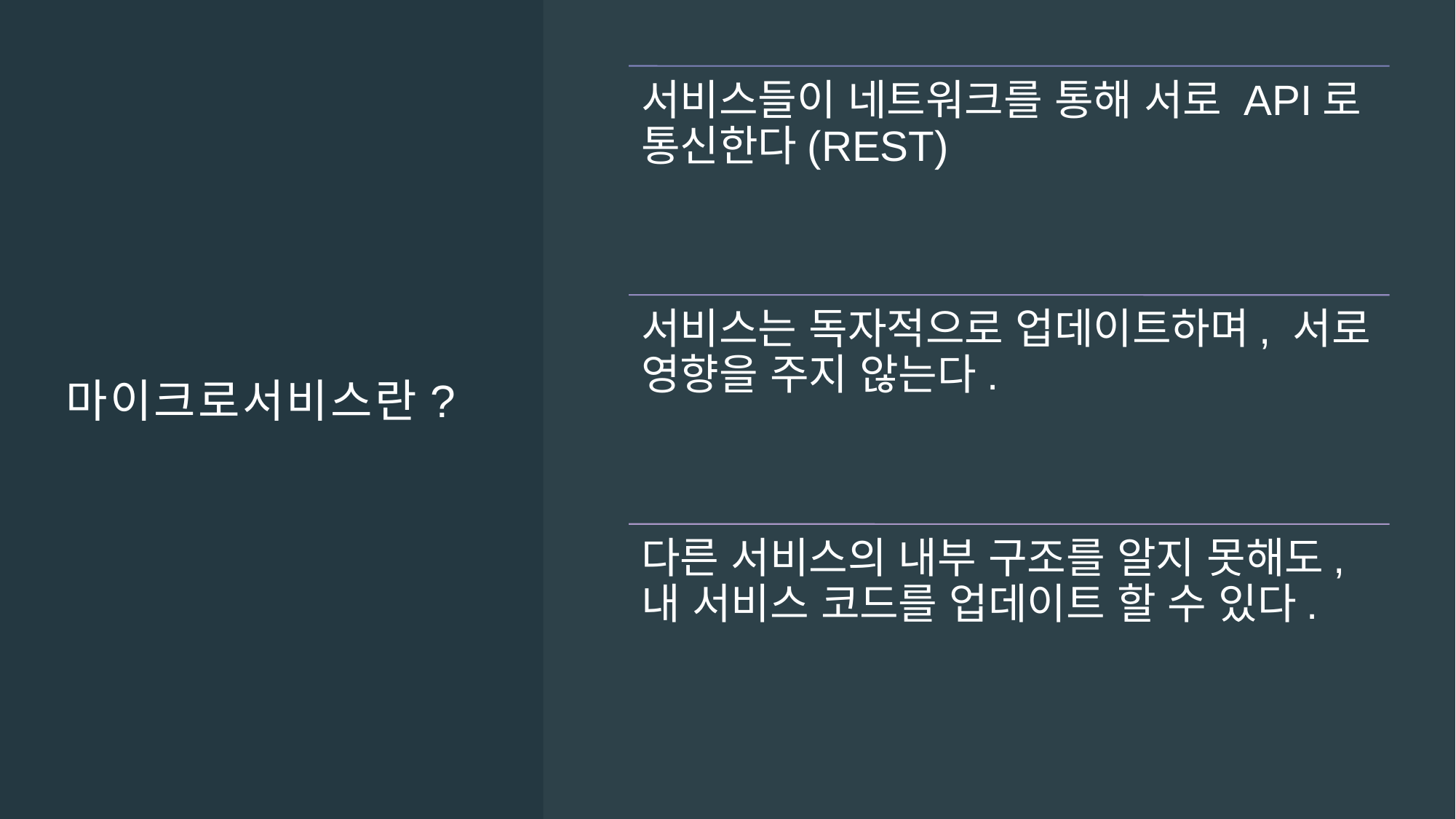

# 마이크로서비스란?
서비스들이 네트워크를 통해 서로 API로 통신한다(REST)
서비스는 독자적으로 업데이트하며, 서로 영향을 주지 않는다.
다른 서비스의 내부 구조를 알지 못해도, 내 서비스 코드를 업데이트 할 수 있다.